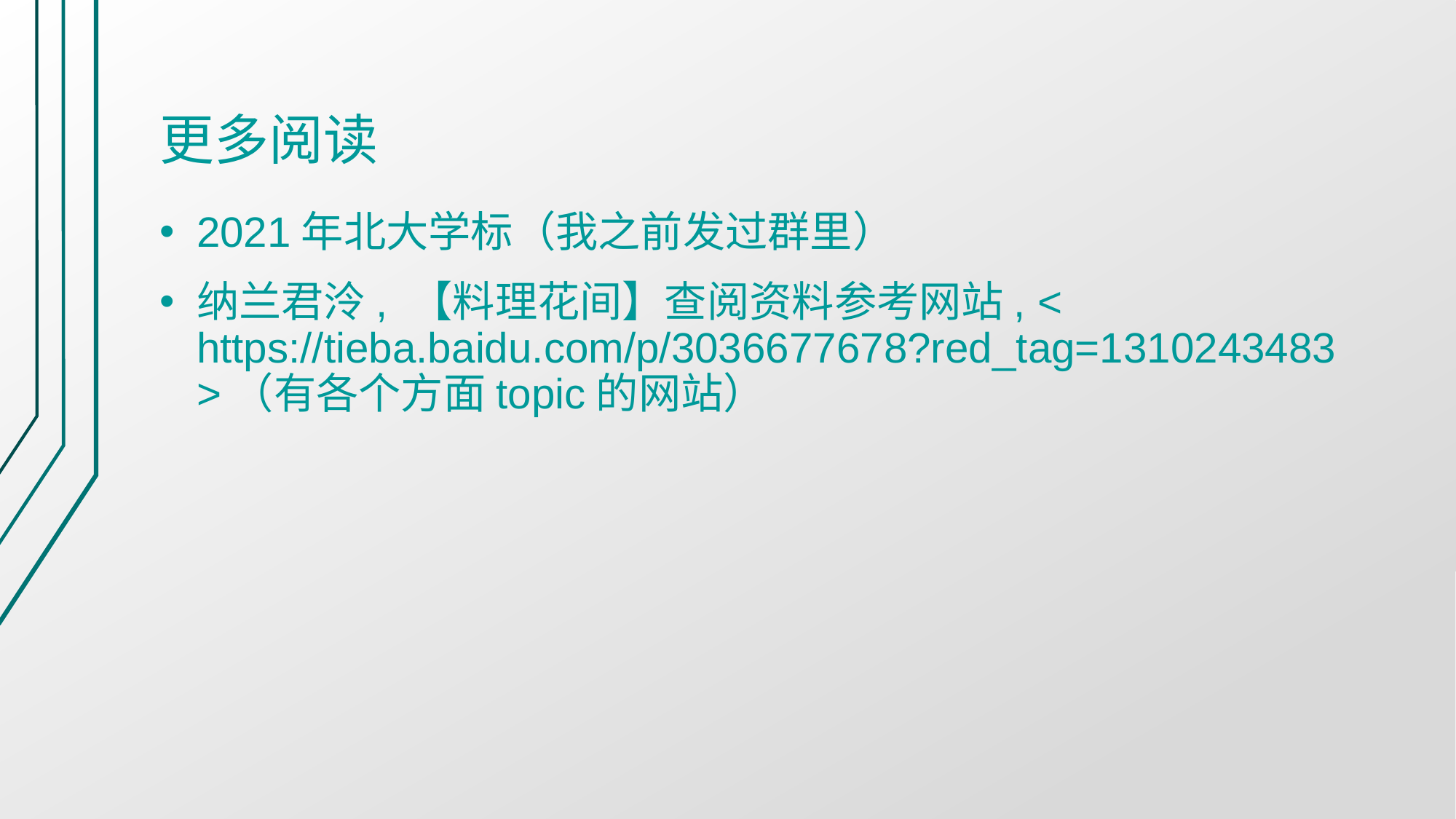

# 更多阅读
2021年北大学标（我之前发过群里）
纳兰君泠, 【料理花间】查阅资料参考网站, < https://tieba.baidu.com/p/3036677678?red_tag=1310243483 >（有各个方面topic的网站）